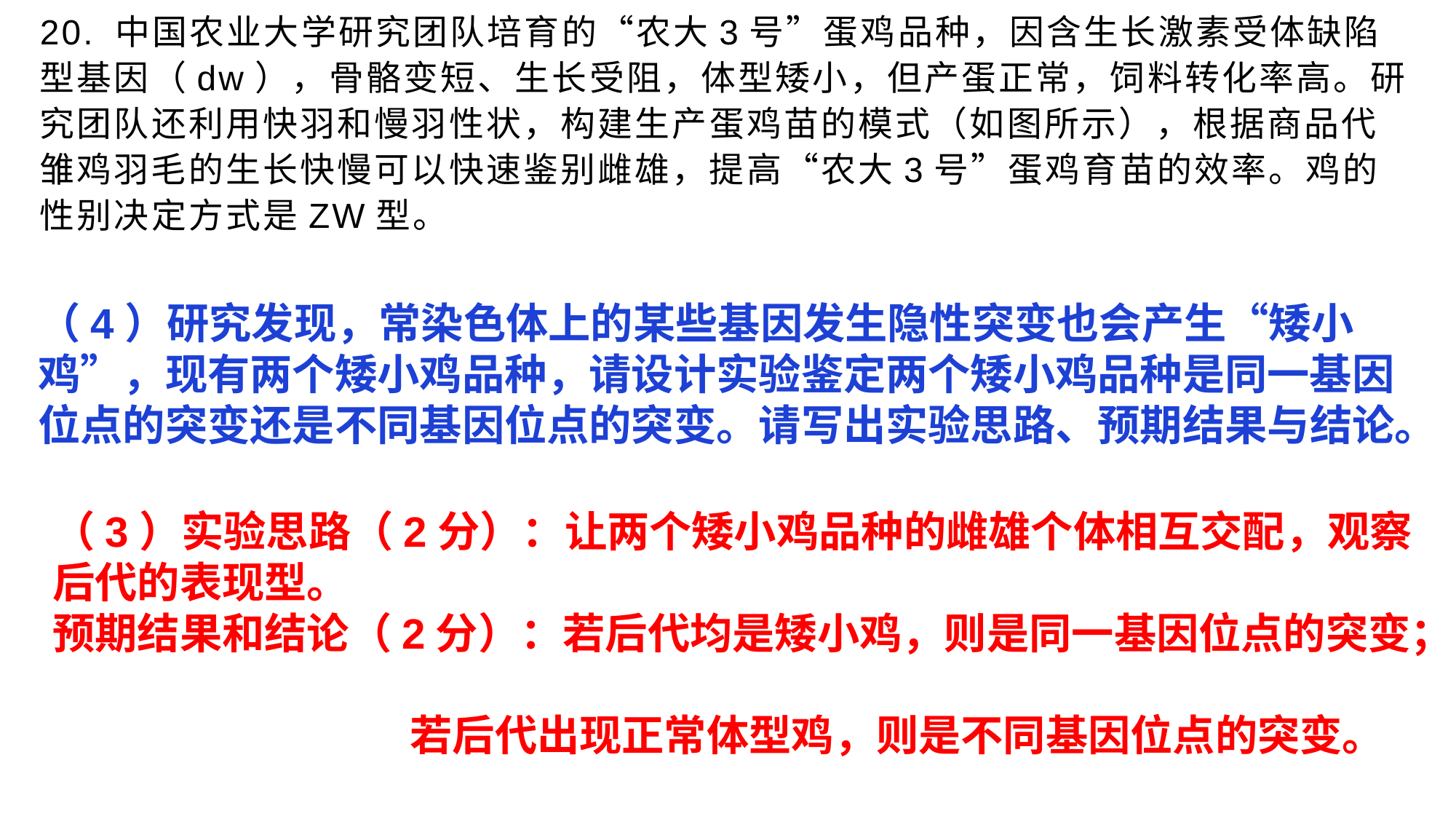

20. 中国农业大学研究团队培育的“农大3号”蛋鸡品种，因含生长激素受体缺陷型基因（dw），骨骼变短、生长受阻，体型矮小，但产蛋正常，饲料转化率高。研究团队还利用快羽和慢羽性状，构建生产蛋鸡苗的模式（如图所示），根据商品代雏鸡羽毛的生长快慢可以快速鉴别雌雄，提高“农大3号”蛋鸡育苗的效率。鸡的性别决定方式是ZW型。
（4）研究发现，常染色体上的某些基因发生隐性突变也会产生“矮小鸡”，现有两个矮小鸡品种，请设计实验鉴定两个矮小鸡品种是同一基因位点的突变还是不同基因位点的突变。请写出实验思路、预期结果与结论。
（3）实验思路（2分）：让两个矮小鸡品种的雌雄个体相互交配，观察后代的表现型。预期结果和结论（2分）：若后代均是矮小鸡，则是同一基因位点的突变；
                                    若后代出现正常体型鸡，则是不同基因位点的突变。